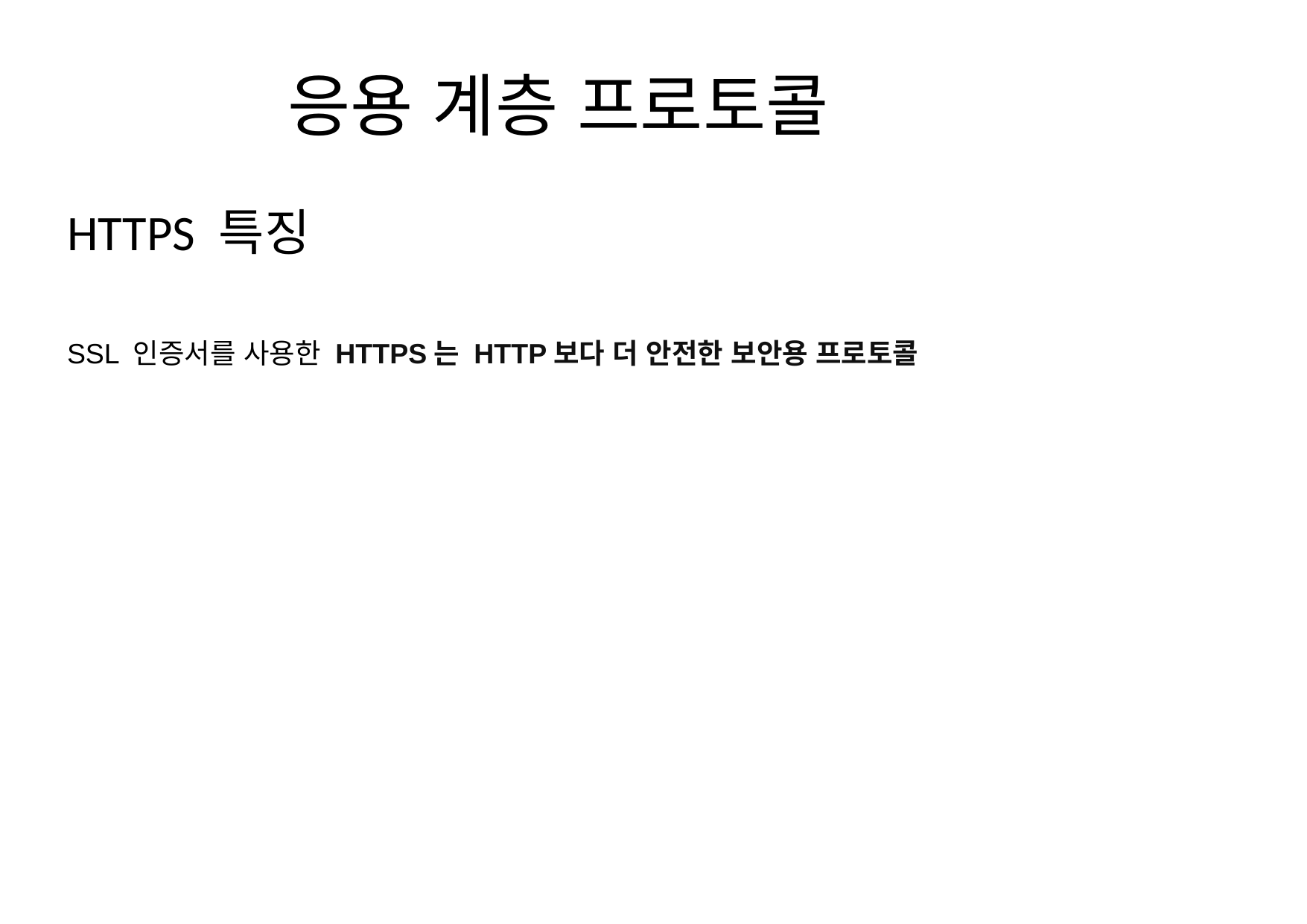

# 응용 계층 프로토콜
HTTPS 특징

SSL 인증서를 사용한 HTTPS는 HTTP보다 더 안전한 보안용 프로토콜